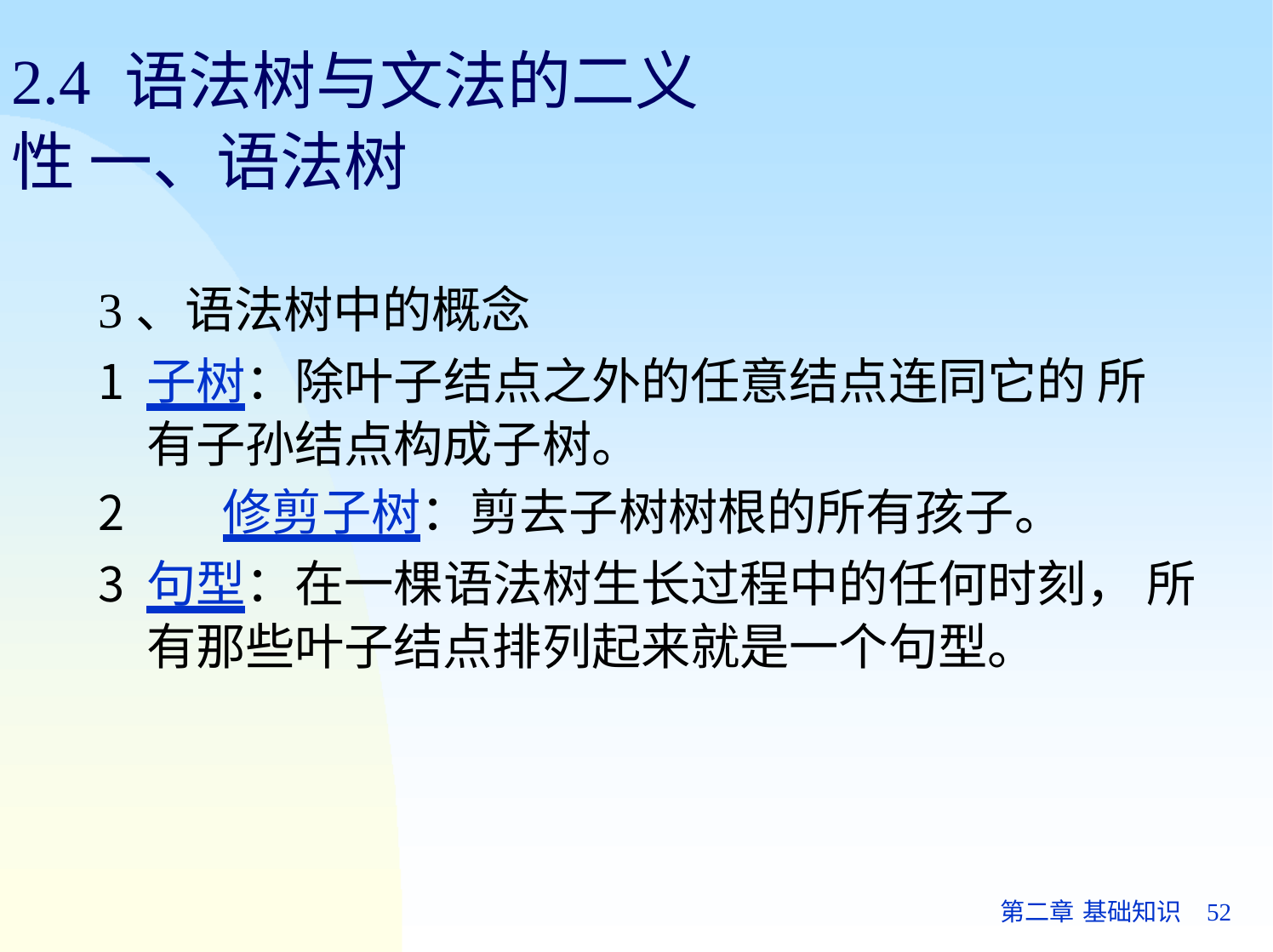

# 2.4	语法树与文法的二义性 一、语法树
3、语法树中的概念
子树：除叶子结点之外的任意结点连同它的 所有子孙结点构成子树。
修剪子树：剪去子树树根的所有孩子。
句型：在一棵语法树生长过程中的任何时刻， 所有那些叶子结点排列起来就是一个句型。
第二章 基础知识	52